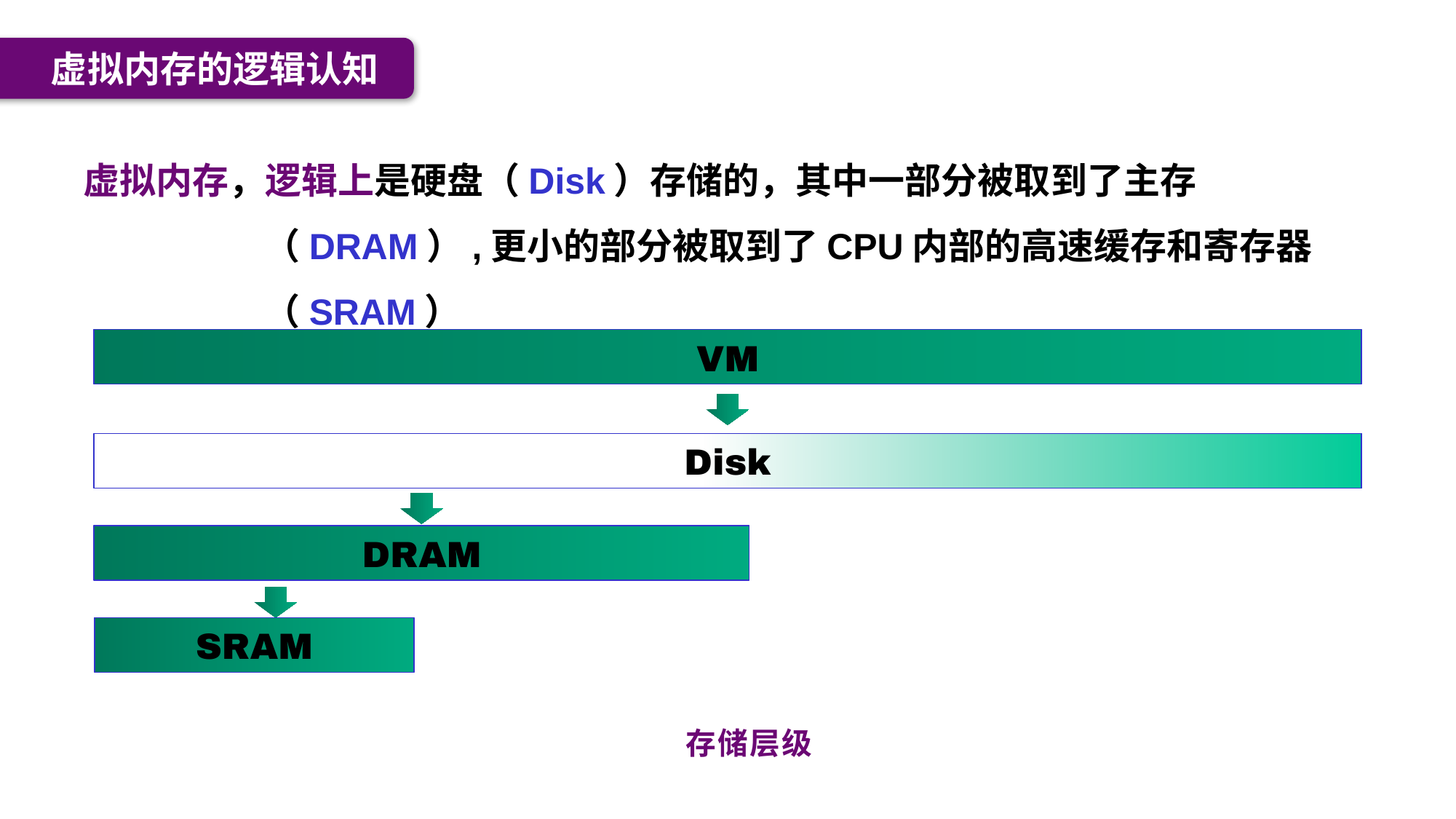

虚拟内存的逻辑认知
虚拟内存，逻辑上是硬盘（Disk）存储的，其中一部分被取到了主存（DRAM）,更小的部分被取到了CPU内部的高速缓存和寄存器（SRAM）
VM

Disk

DRAM

SRAM
存储层级